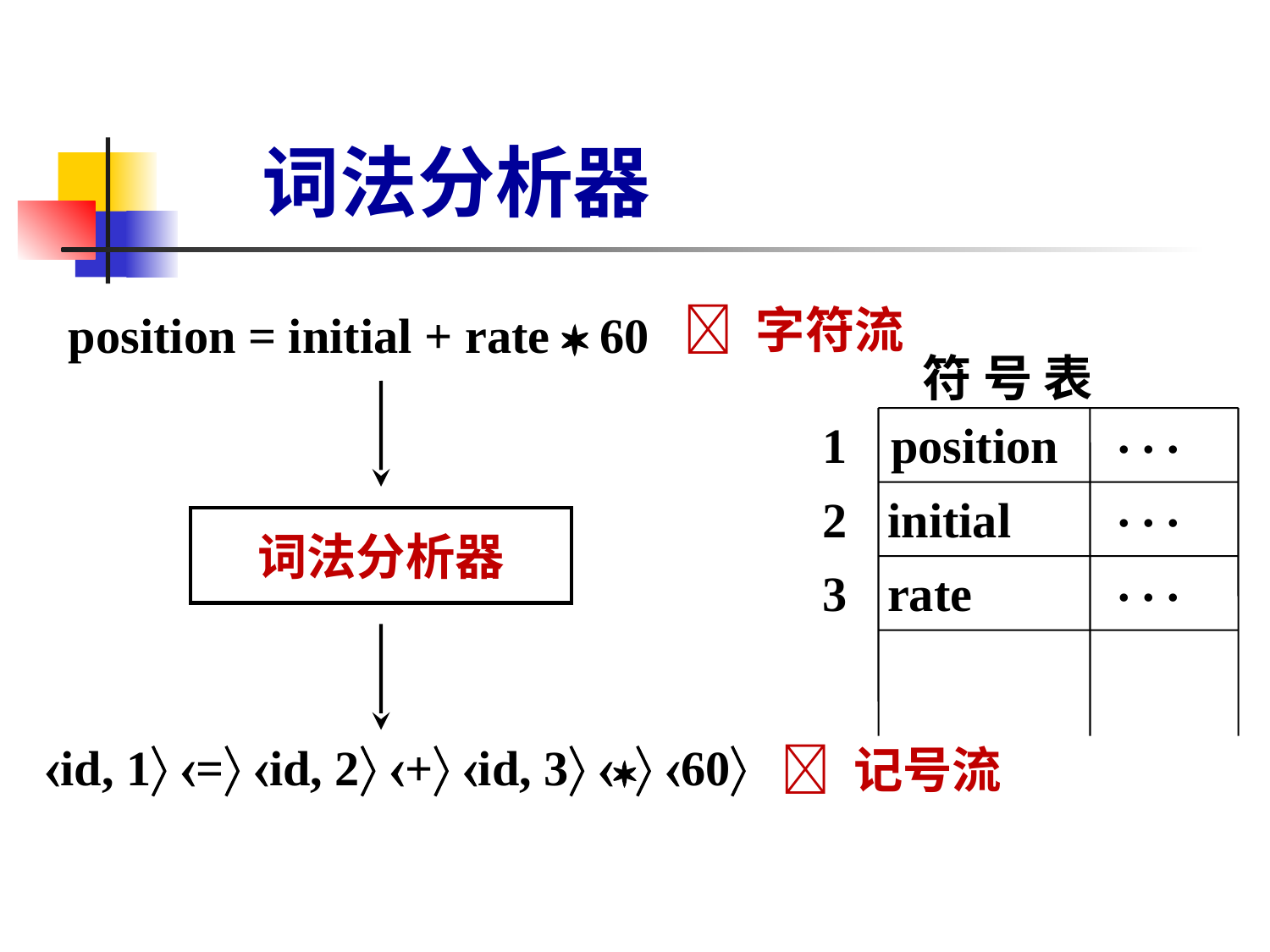

# 词法分析器
← 字符流
position = initial + rate ∗ 60

词法分析器

〈id, 1〉 〈=〉 〈id, 2〉 〈+〉 〈id, 3〉 〈∗〉 〈60〉
符 号 表
. . .
1

position

. . .
2
initial

. . .
3
rate

← 记号流